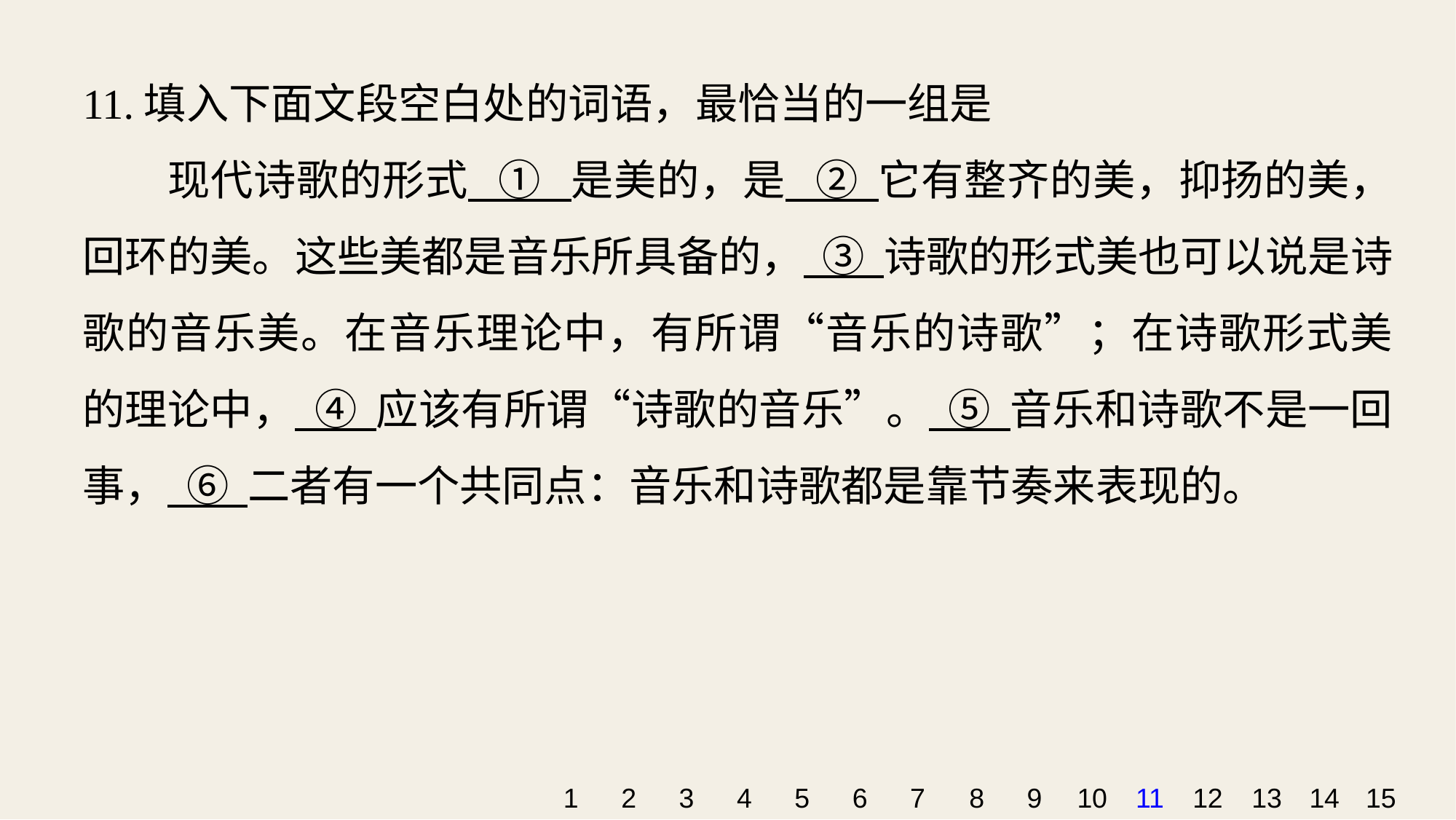

11.填入下面文段空白处的词语，最恰当的一组是
现代诗歌的形式   ①   是美的，是   ②  它有整齐的美，抑扬的美，回环的美。这些美都是音乐所具备的，  ③  诗歌的形式美也可以说是诗歌的音乐美。在音乐理论中，有所谓“音乐的诗歌”；在诗歌形式美的理论中，  ④  应该有所谓“诗歌的音乐”。  ⑤  音乐和诗歌不是一回事，  ⑥  二者有一个共同点：音乐和诗歌都是靠节奏来表现的。
1
2
3
4
5
6
7
8
9
10
11
12
13
14
15